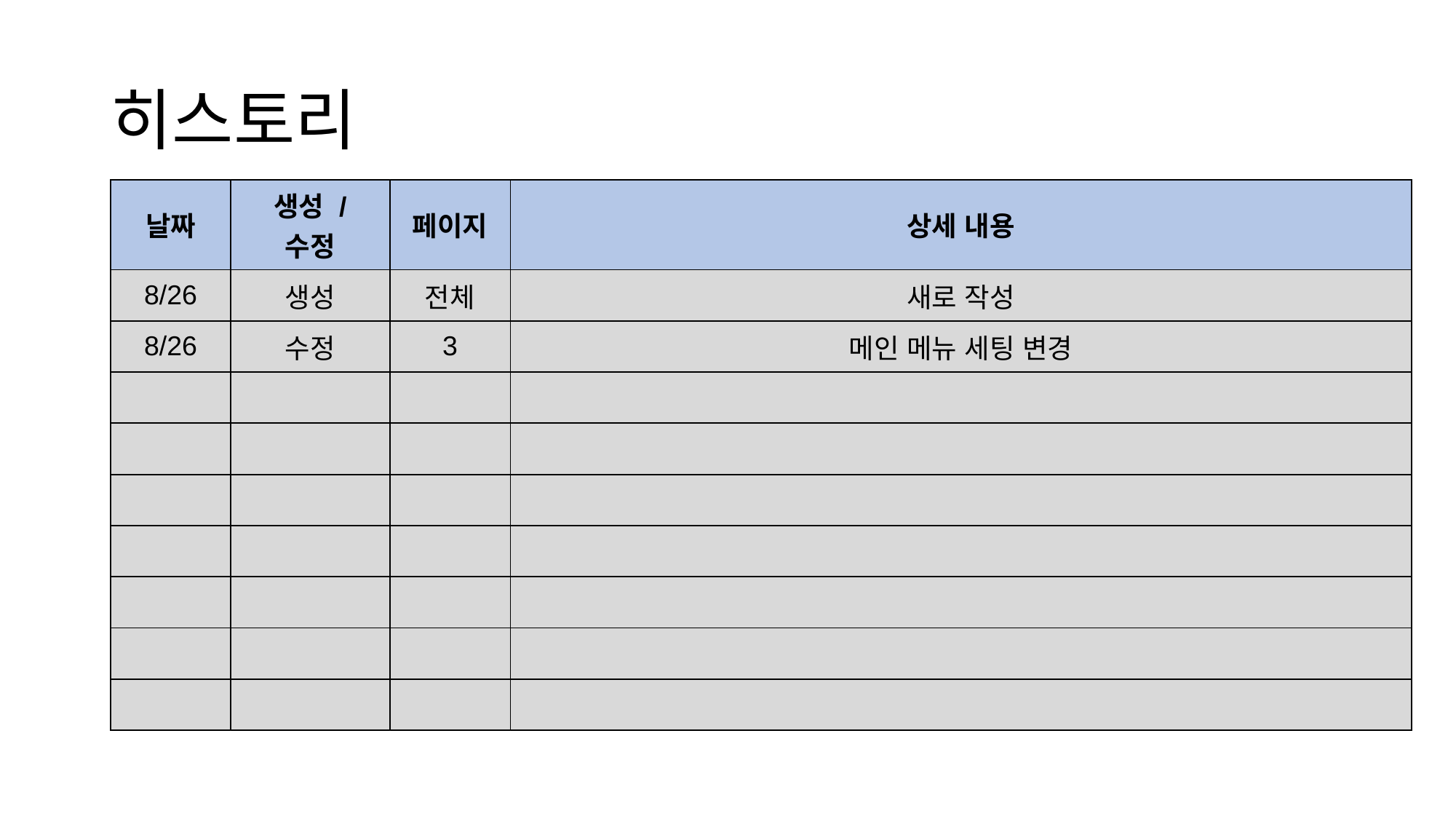

# 히스토리
| 날짜 | 생성 / 수정 | 페이지 | 상세 내용 |
| --- | --- | --- | --- |
| 8/26 | 생성 | 전체 | 새로 작성 |
| 8/26 | 수정 | 3 | 메인 메뉴 세팅 변경 |
|  |  |  |  |
|  |  |  |  |
|  |  |  |  |
|  |  |  |  |
|  |  |  |  |
|  |  |  |  |
|  |  |  |  |